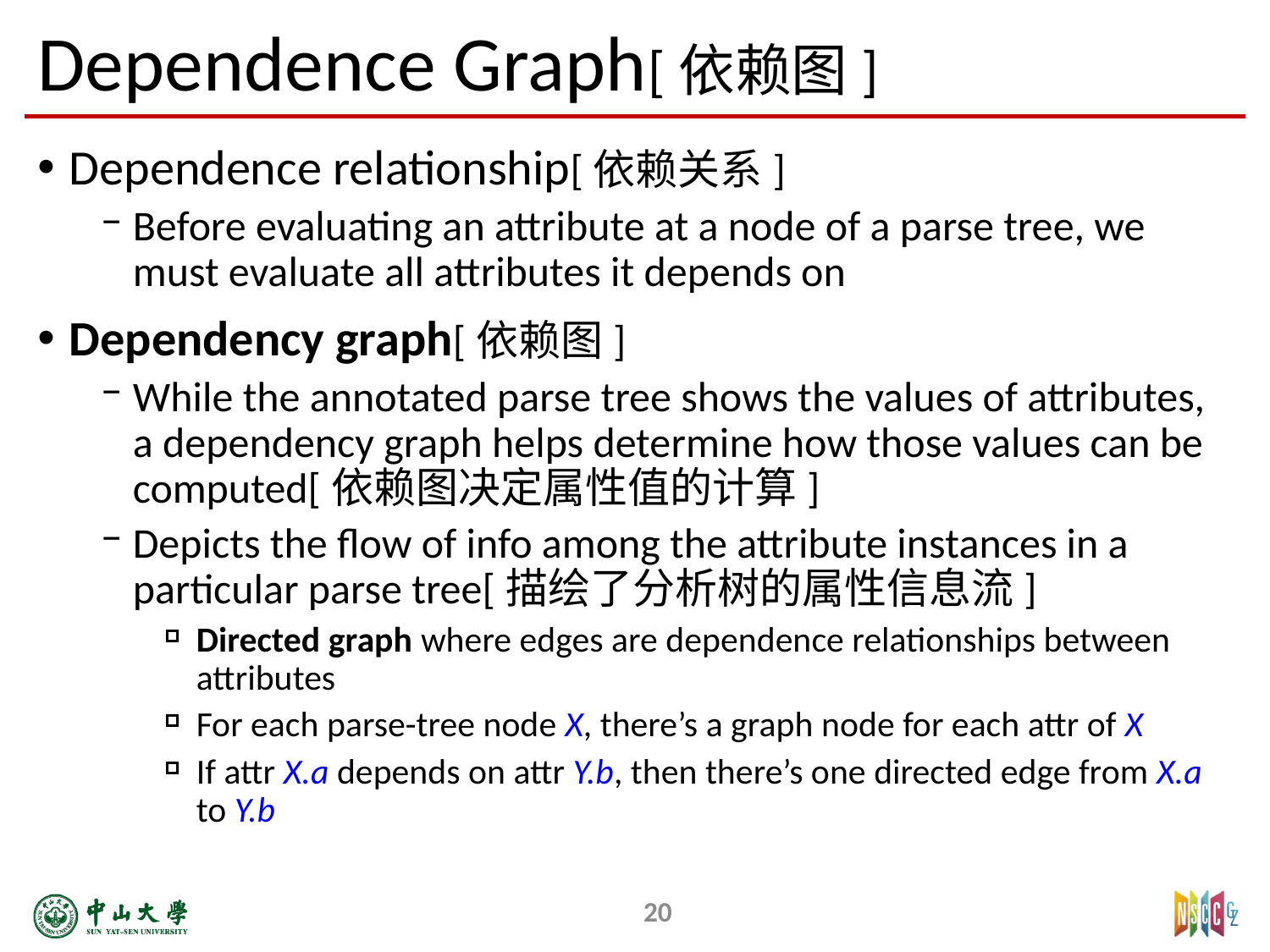

# Dependence Graph[依赖图]
Dependence relationship[依赖关系]
Before evaluating an attribute at a node of a parse tree, we must evaluate all attributes it depends on
Dependency graph[依赖图]
While the annotated parse tree shows the values of attributes, a dependency graph helps determine how those values can be computed[依赖图决定属性值的计算]
Depicts the flow of info among the attribute instances in a particular parse tree[描绘了分析树的属性信息流]
Directed graph where edges are dependence relationships between attributes
For each parse-tree node X, there’s a graph node for each attr of X
If attr X.a depends on attr Y.b, then there’s one directed edge from X.a to Y.b
20